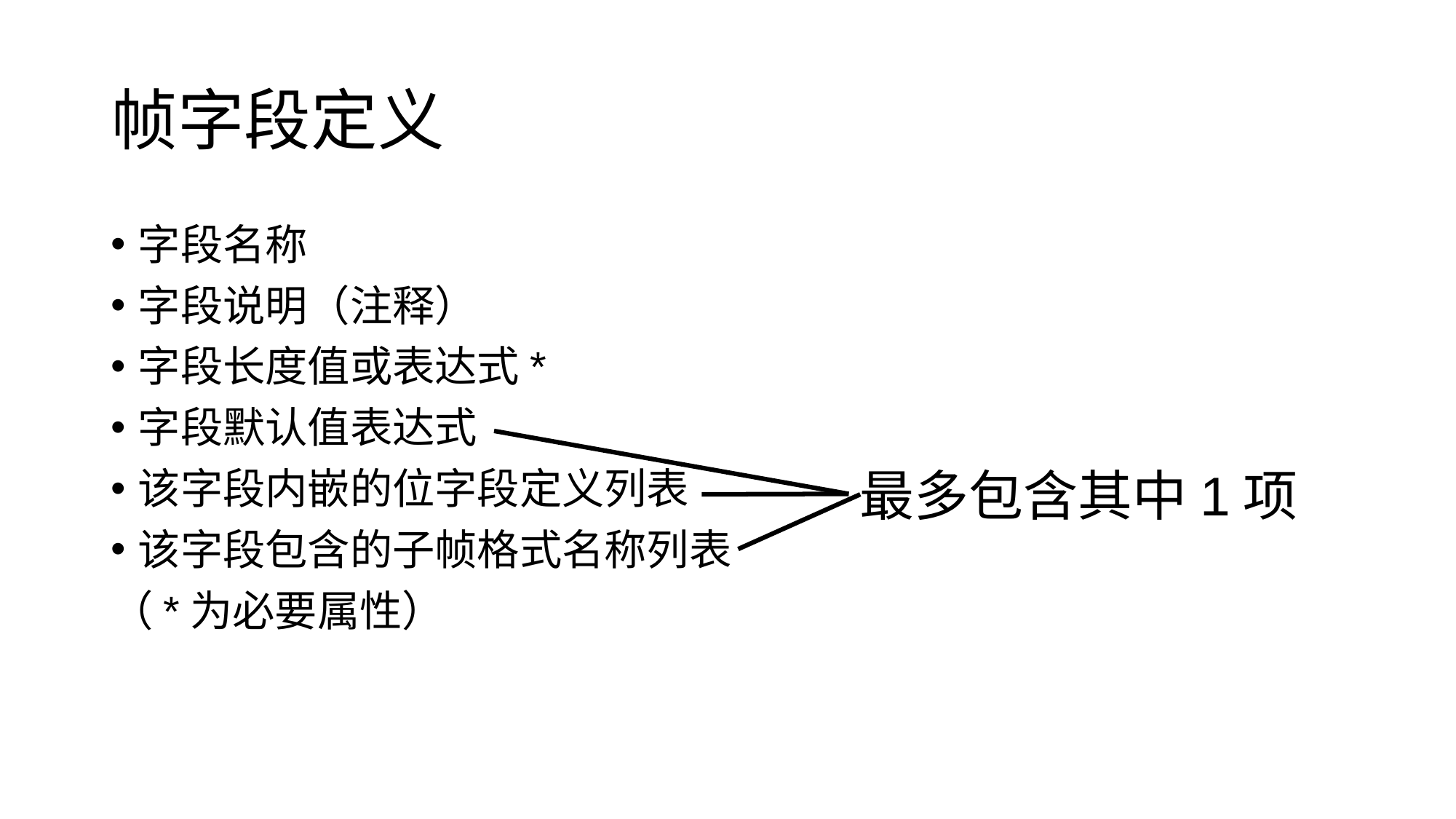

# 帧字段定义
字段名称
字段说明（注释）
字段长度值或表达式*
字段默认值表达式
该字段内嵌的位字段定义列表
该字段包含的子帧格式名称列表
（*为必要属性）
最多包含其中1项